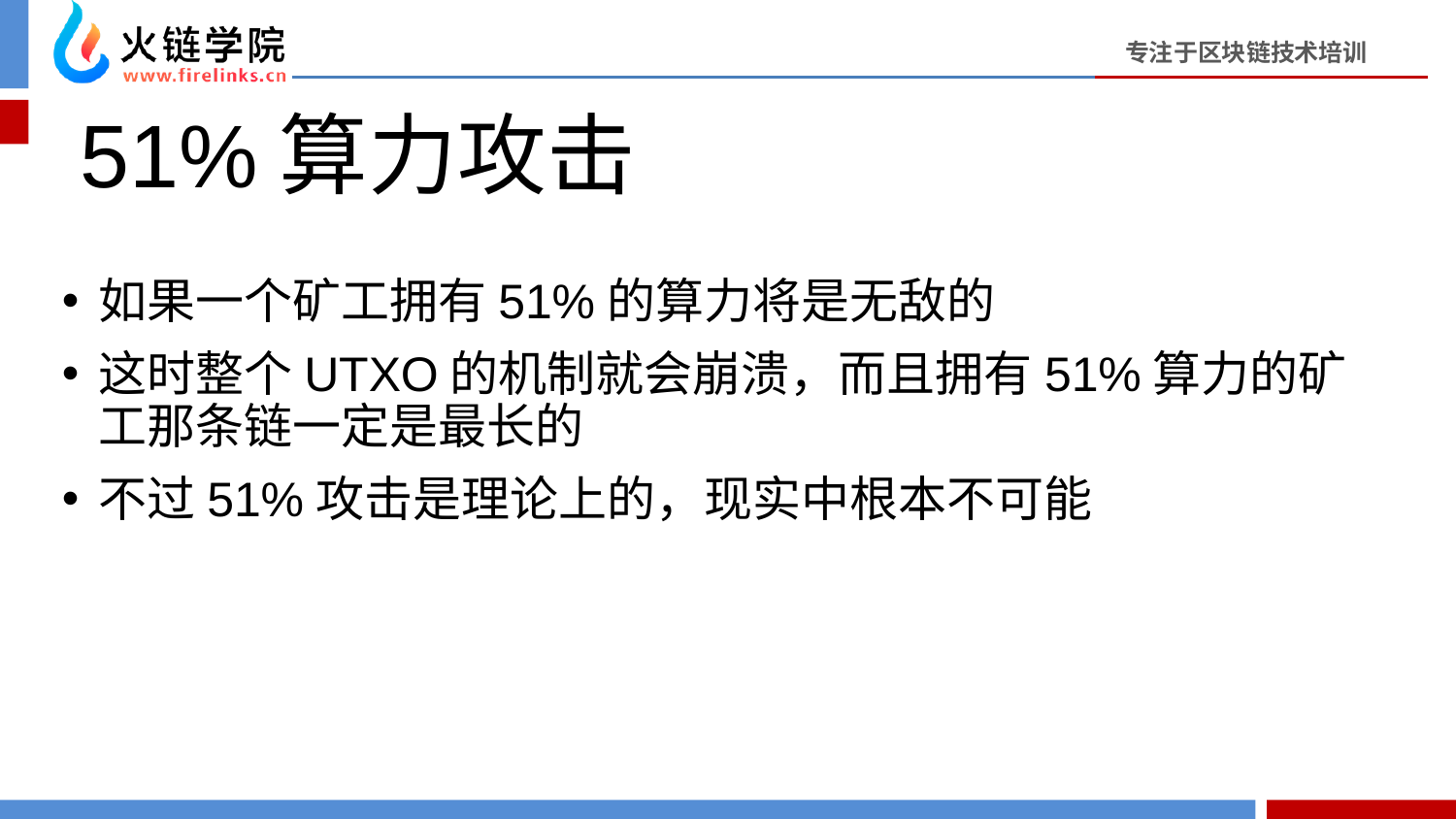

# 51%算力攻击
如果一个矿工拥有51%的算力将是无敌的
这时整个UTXO的机制就会崩溃，而且拥有51%算力的矿工那条链一定是最长的
不过51%攻击是理论上的，现实中根本不可能
31